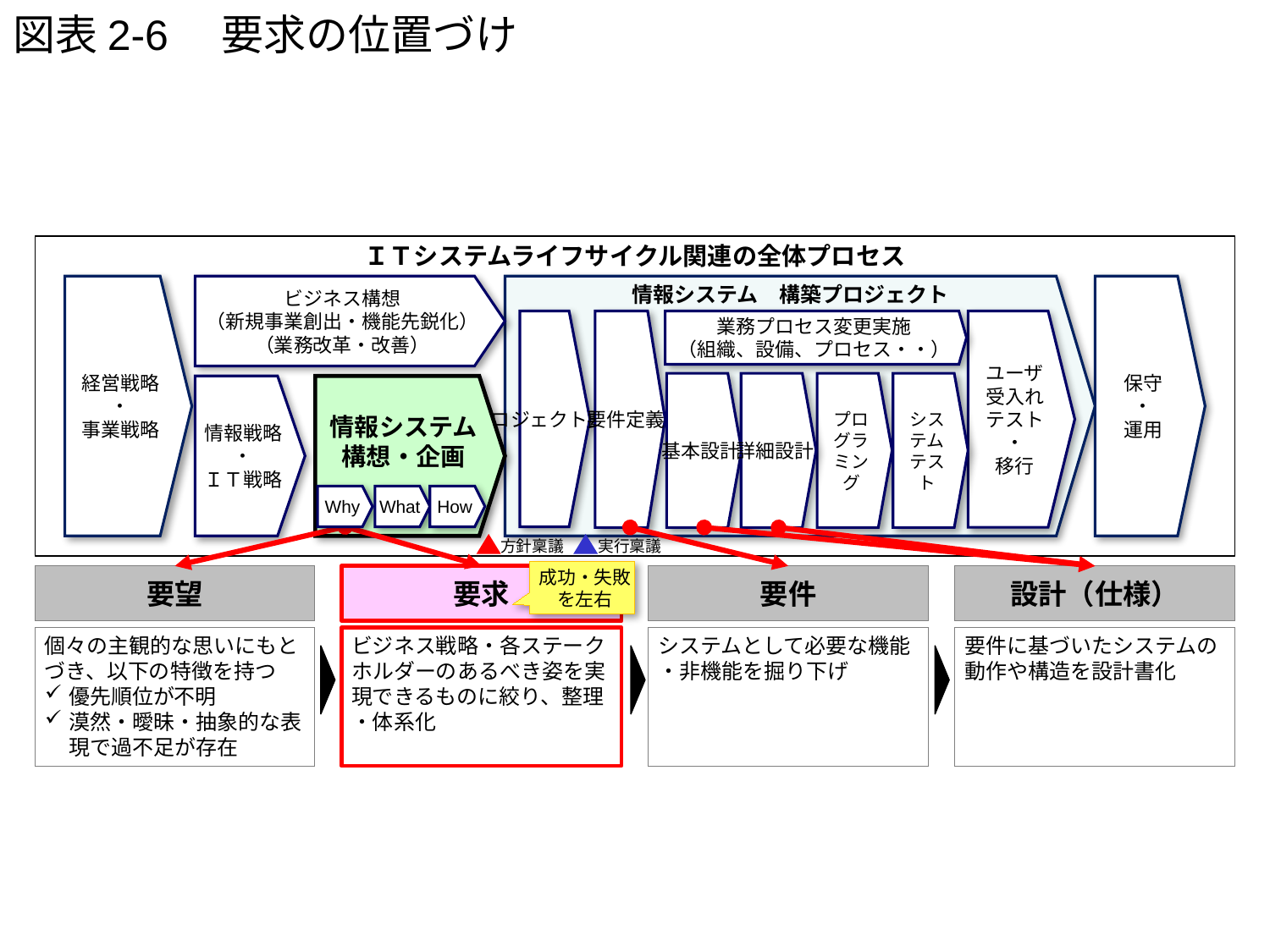

# 図表2-6　要求の位置づけ
ＩＴシステムライフサイクル関連の全体プロセス
経営戦略
・
事業戦略
ビジネス構想
（新規事業創出・機能先鋭化）
（業務改革・改善）
情報システム　構築プロジェクト
保守
・
運用
プロジェクト計画
要件定義
業務プロセス変更実施
（組織、設備、プロセス・・）
ユーザ
受入れ
テスト
・
移行
基本設計
詳細設計
プログラミング
システムテスト
情報戦略
・
ＩＴ戦略
情報システム
構想・企画

Why
What
How
方針稟議
実行稟議

成功・失敗
を左右
要望
要求
要件
設計（仕様）
個々の主観的な思いにもとづき、以下の特徴を持つ
優先順位が不明
漠然・曖昧・抽象的な表現で過不足が存在

ビジネス戦略・各ステークホルダーのあるべき姿を実現できるものに絞り、整理
・体系化
システムとして必要な機能
・非機能を掘り下げ
要件に基づいたシステムの動作や構造を設計書化